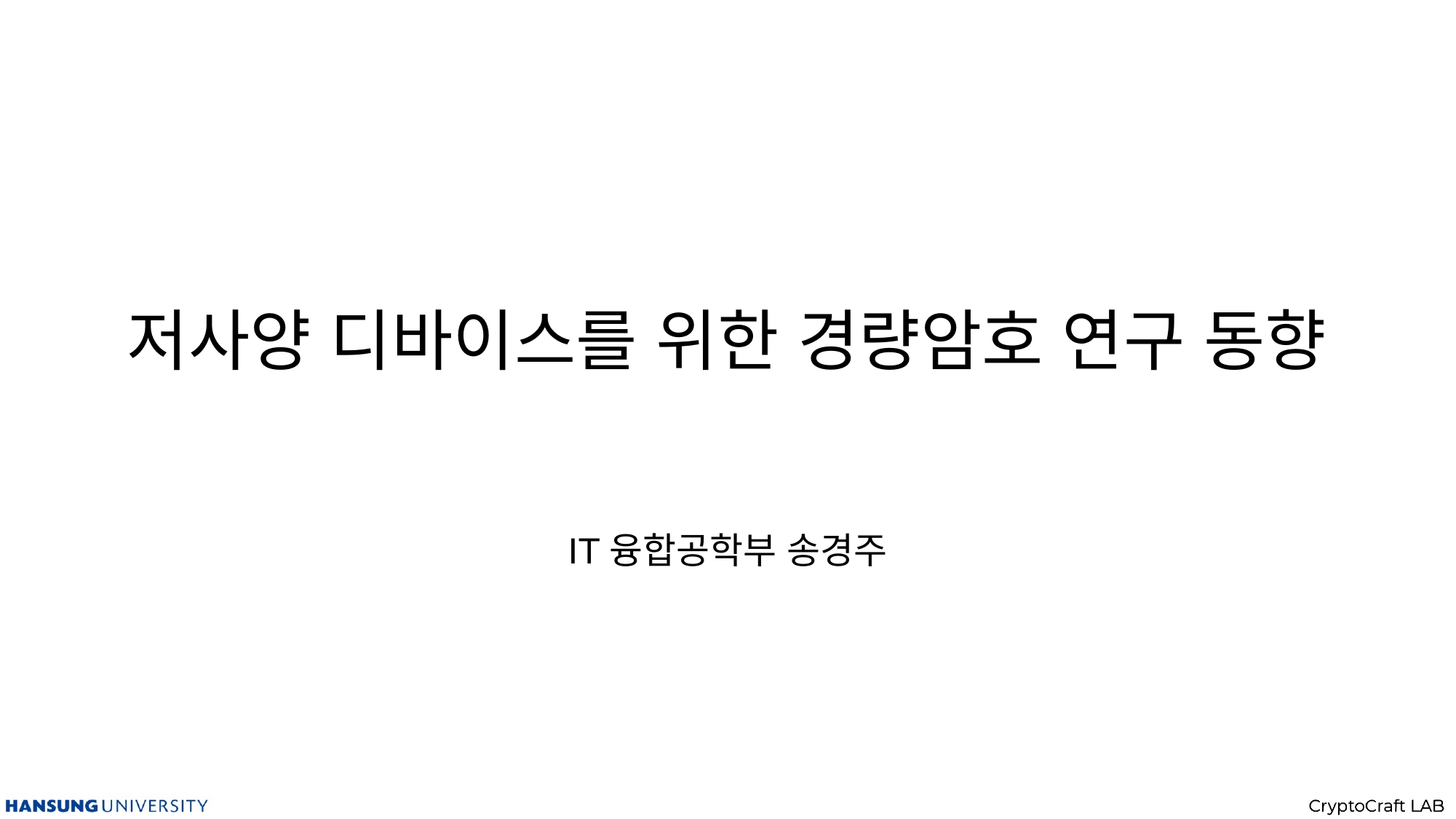

# 저사양 디바이스를 위한 경량암호 연구 동향
IT융합공학부 송경주